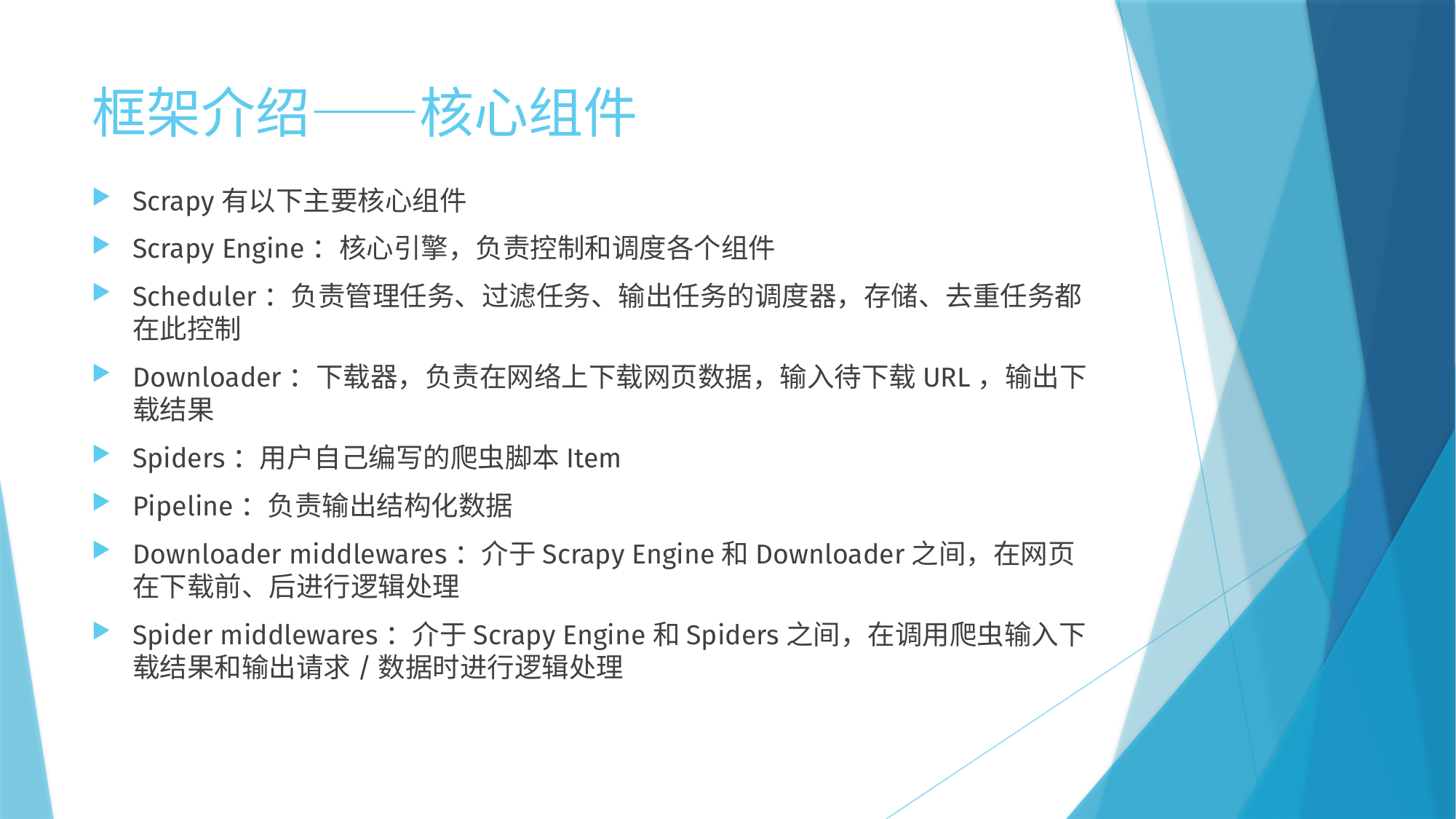

# 框架介绍——核心组件
Scrapy有以下主要核心组件
Scrapy Engine：核心引擎，负责控制和调度各个组件
Scheduler：负责管理任务、过滤任务、输出任务的调度器，存储、去重任务都在此控制
Downloader：下载器，负责在网络上下载网页数据，输入待下载URL，输出下载结果
Spiders：用户自己编写的爬虫脚本Item
Pipeline：负责输出结构化数据
Downloader middlewares：介于Scrapy Engine和Downloader之间，在网页在下载前、后进行逻辑处理
Spider middlewares：介于Scrapy Engine和Spiders之间，在调用爬虫输入下载结果和输出请求/数据时进行逻辑处理